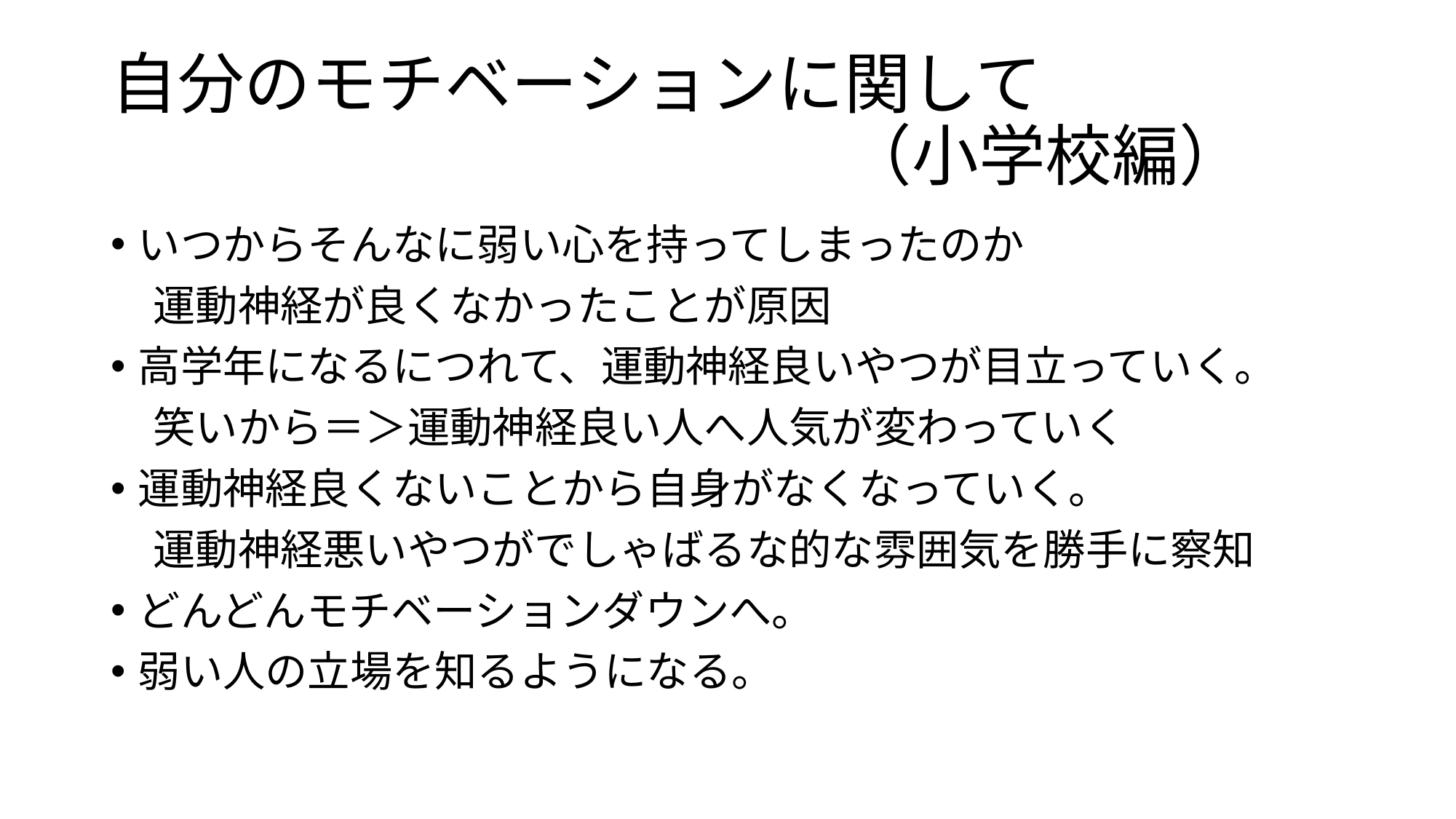

# 自分のモチベーションに関して 　　　　　　　　　　　（小学校編）
いつからそんなに弱い心を持ってしまったのか
　運動神経が良くなかったことが原因
高学年になるにつれて、運動神経良いやつが目立っていく。
　笑いから＝＞運動神経良い人へ人気が変わっていく
運動神経良くないことから自身がなくなっていく。
　運動神経悪いやつがでしゃばるな的な雰囲気を勝手に察知
どんどんモチベーションダウンへ。
弱い人の立場を知るようになる。